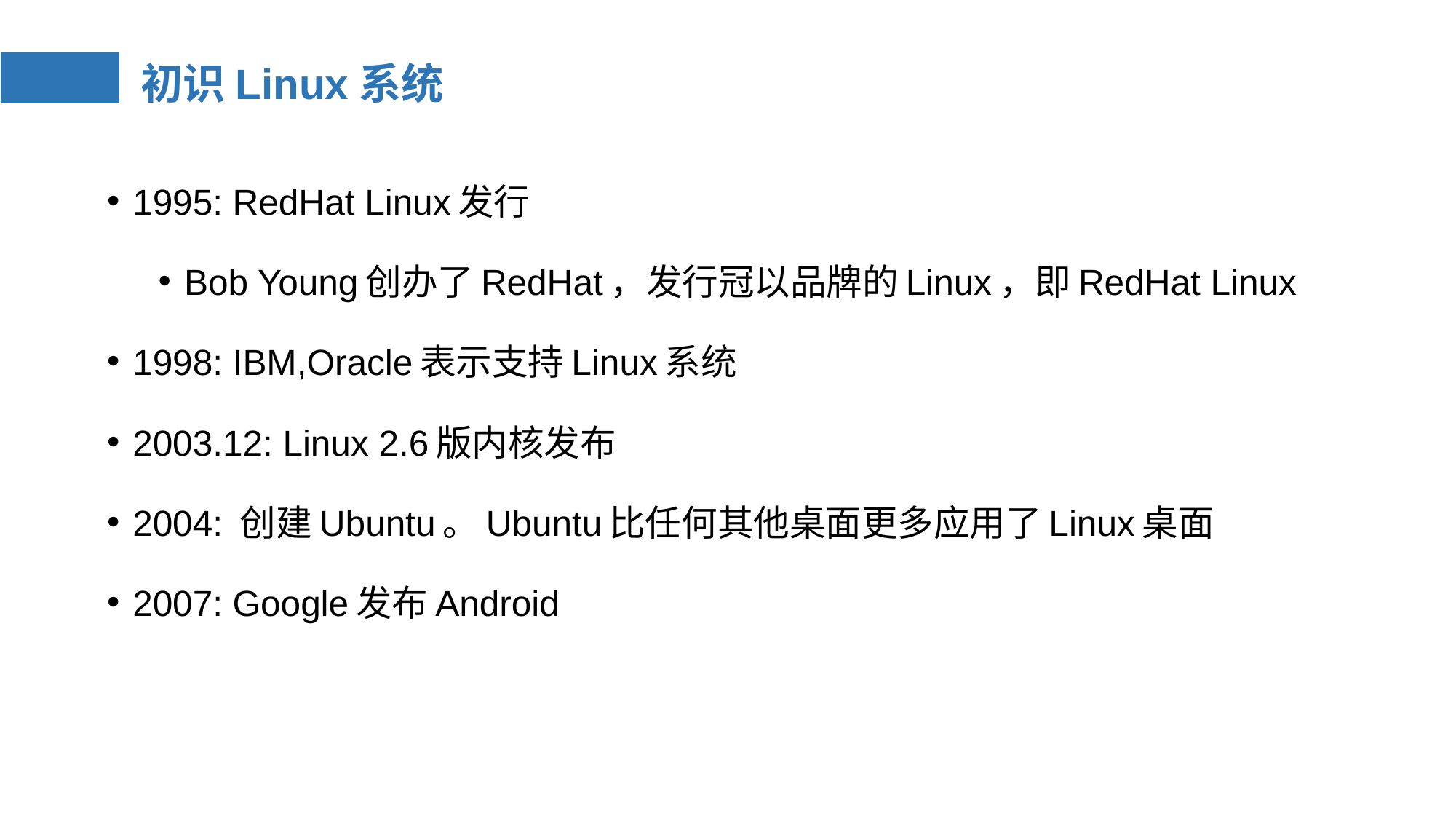

# 初识Linux系统
1995: RedHat Linux发行
Bob Young创办了RedHat，发行冠以品牌的Linux，即RedHat Linux
1998: IBM,Oracle表示支持Linux系统
2003.12: Linux 2.6版内核发布
2004: 创建Ubuntu。Ubuntu比任何其他桌面更多应用了Linux桌面
2007: Google发布Android